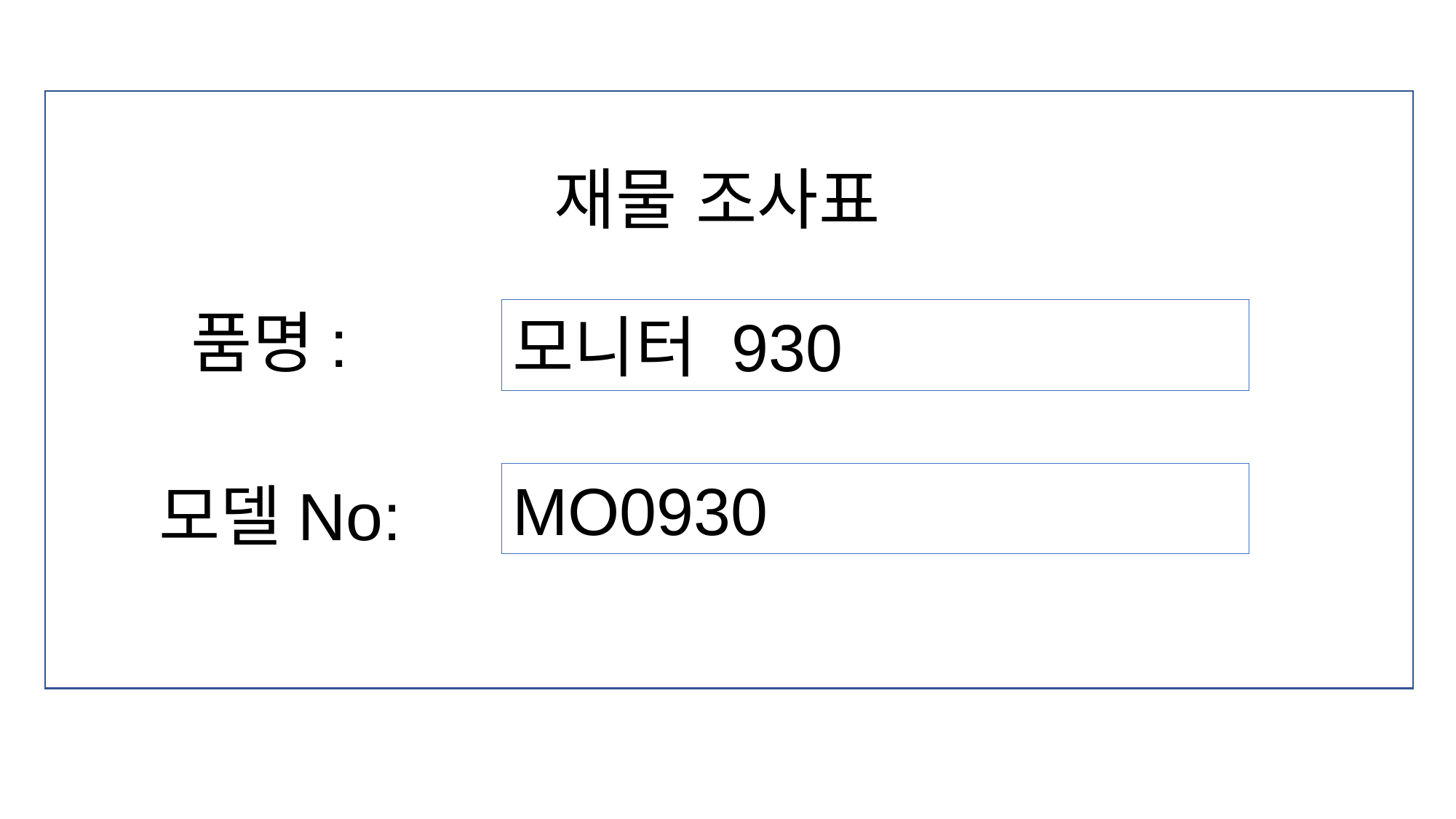

재물 조사표
품명:
모니터 930
MO0930
모델No: